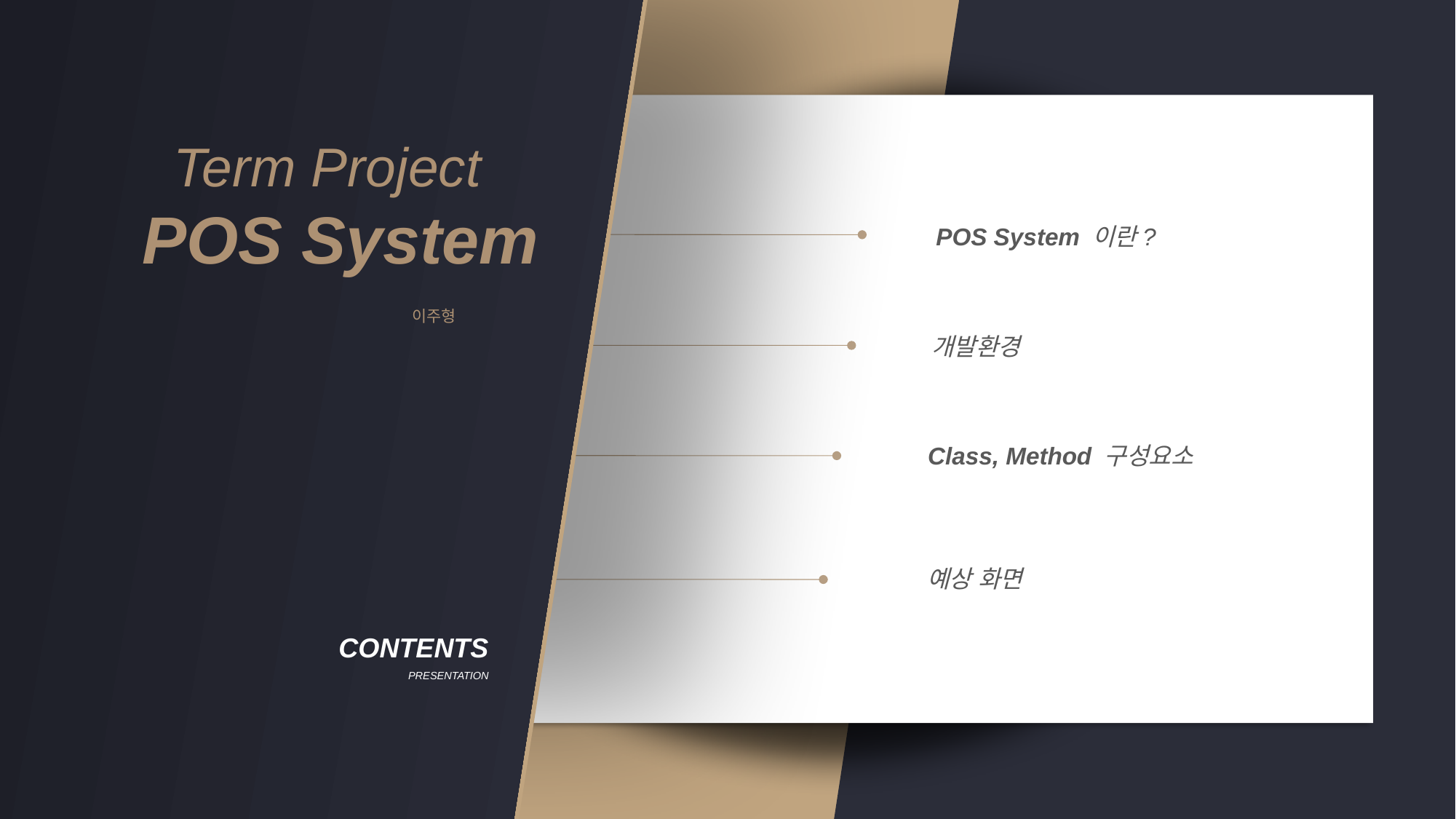

Term Project
POS System
                                                                              이주형
POS System 이란?
개발환경
Class, Method 구성요소

예상 화면
CONTENTS
PRESENTATION